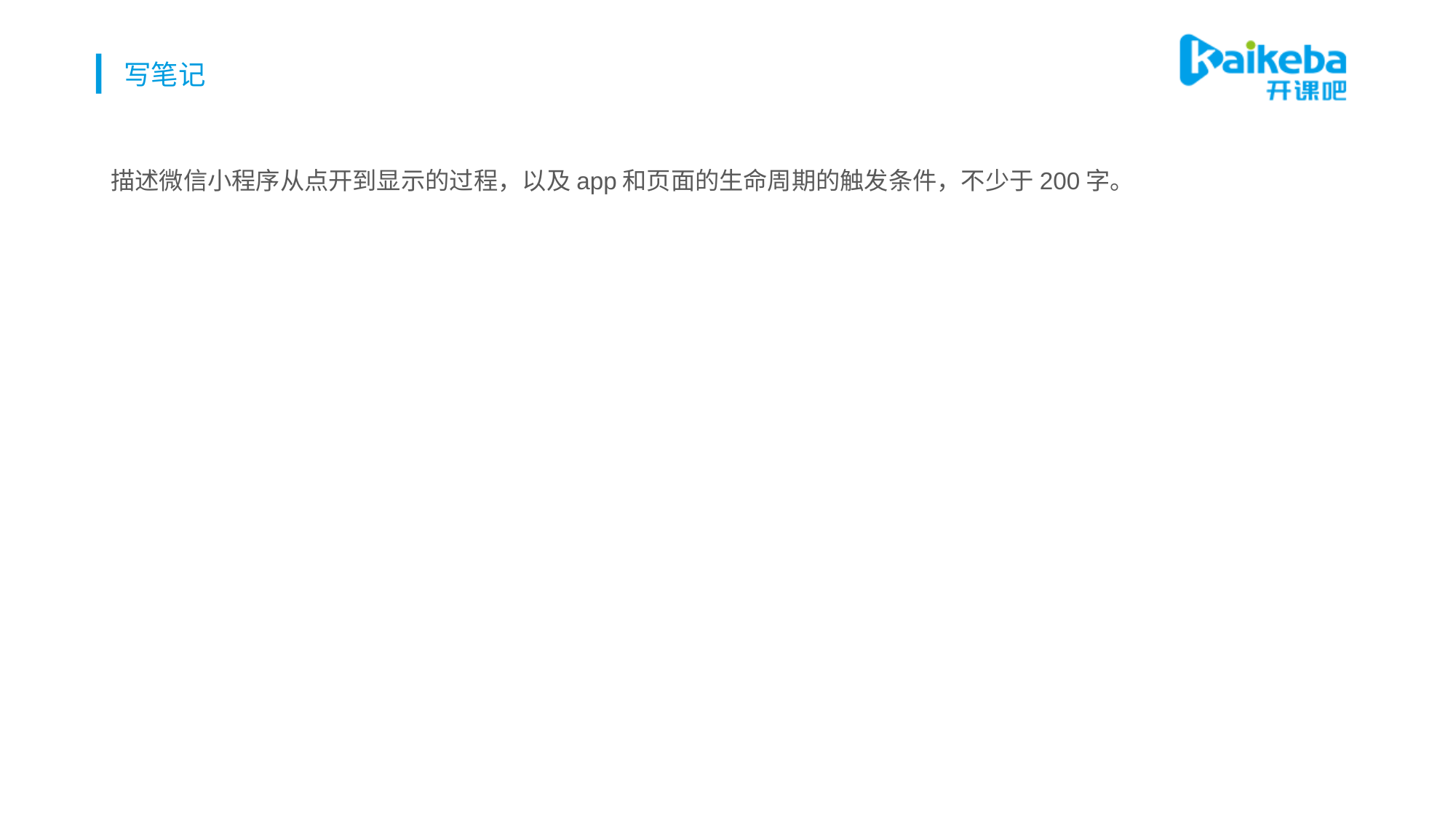

# 写笔记
描述微信小程序从点开到显示的过程，以及app和页面的生命周期的触发条件，不少于200字。